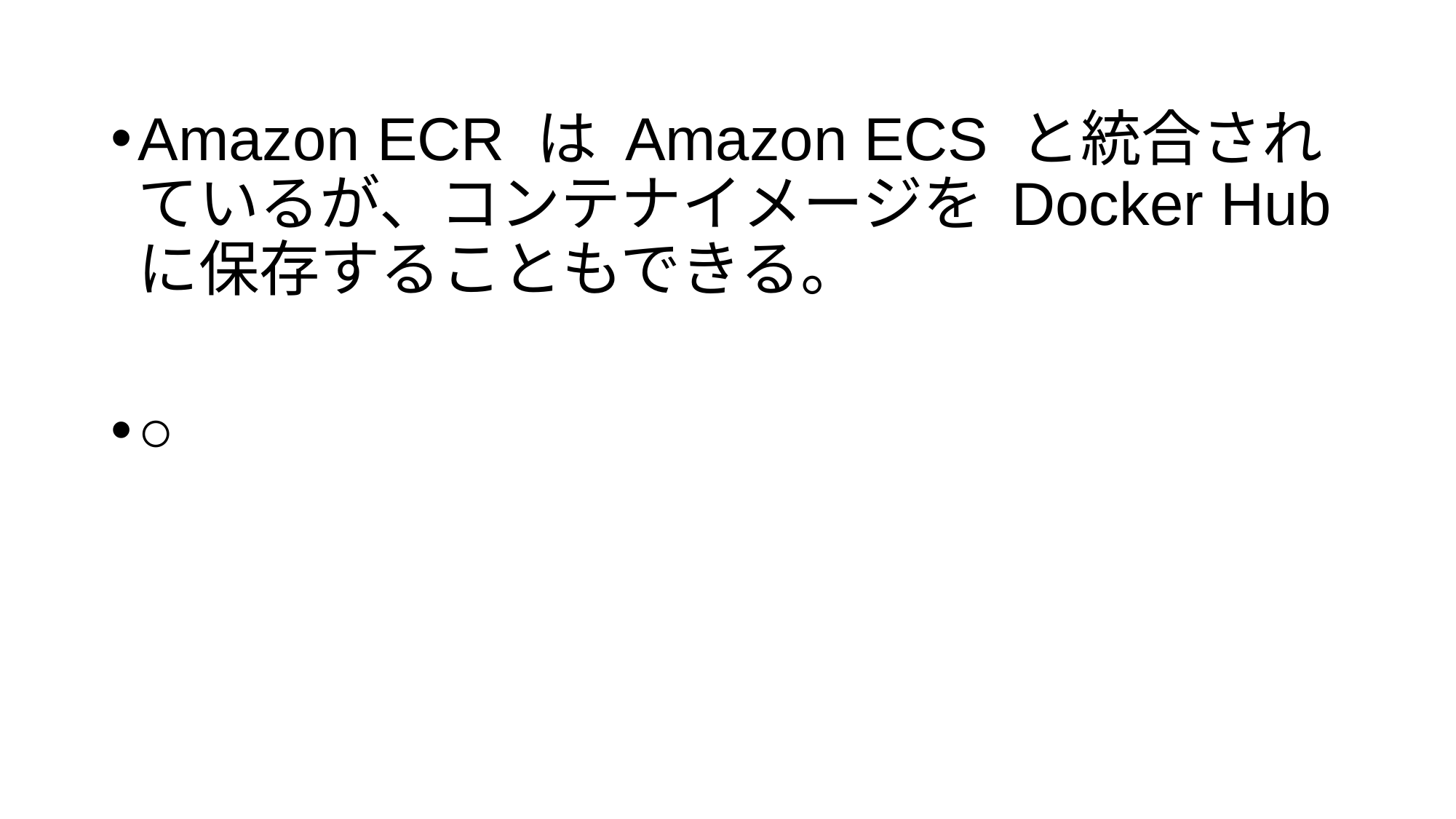

Amazon ECR は Amazon ECS と統合されているが、コンテナイメージを Docker Hub に保存することもできる。

○